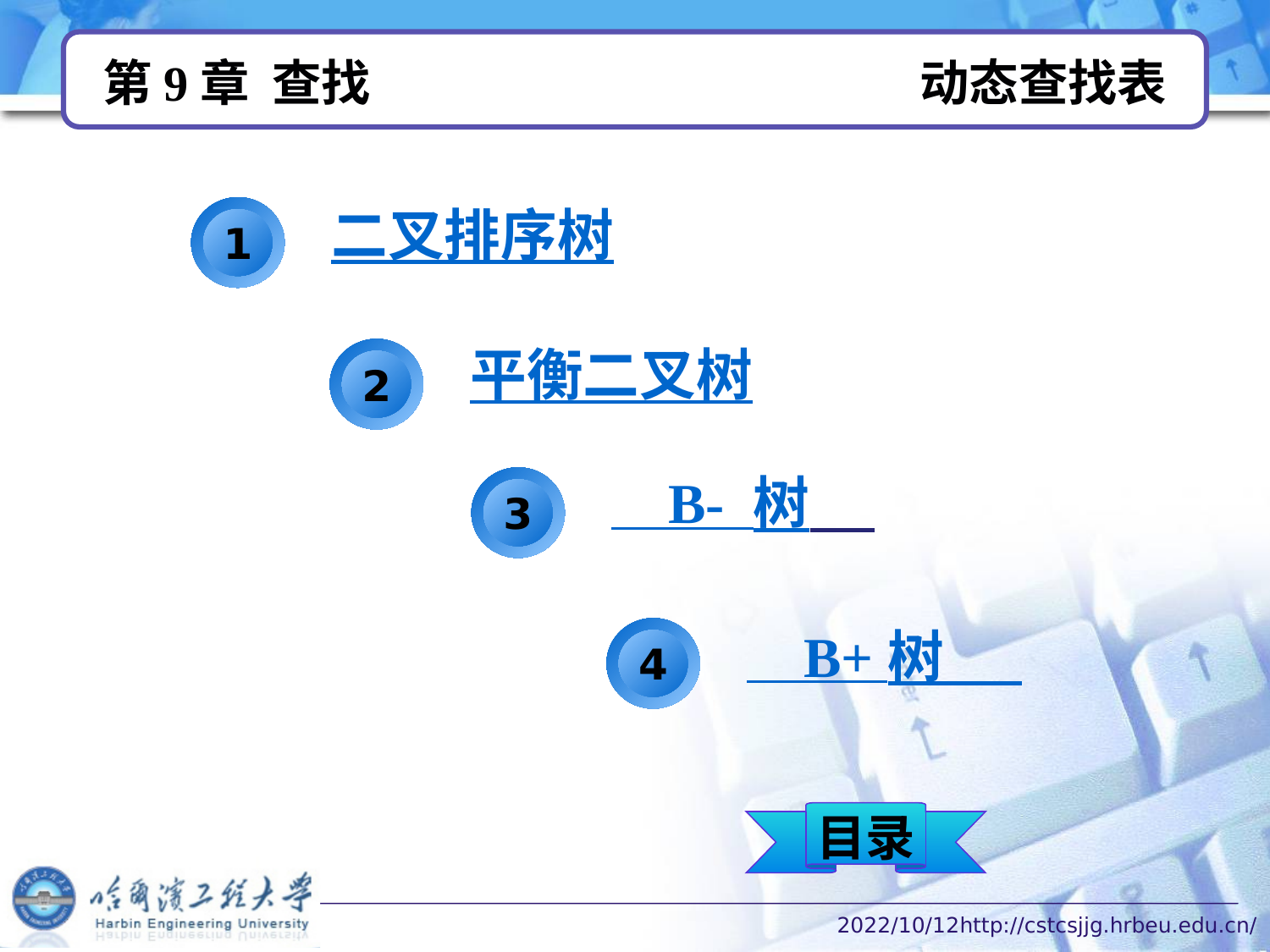

# 第9章  查找                                                 动态查找表

1
二叉排序树

2
平衡二叉树

3
    B-  树

4
    B+ 树
目录
2022/10/12http://cstcsjjg.hrbeu.edu.cn/